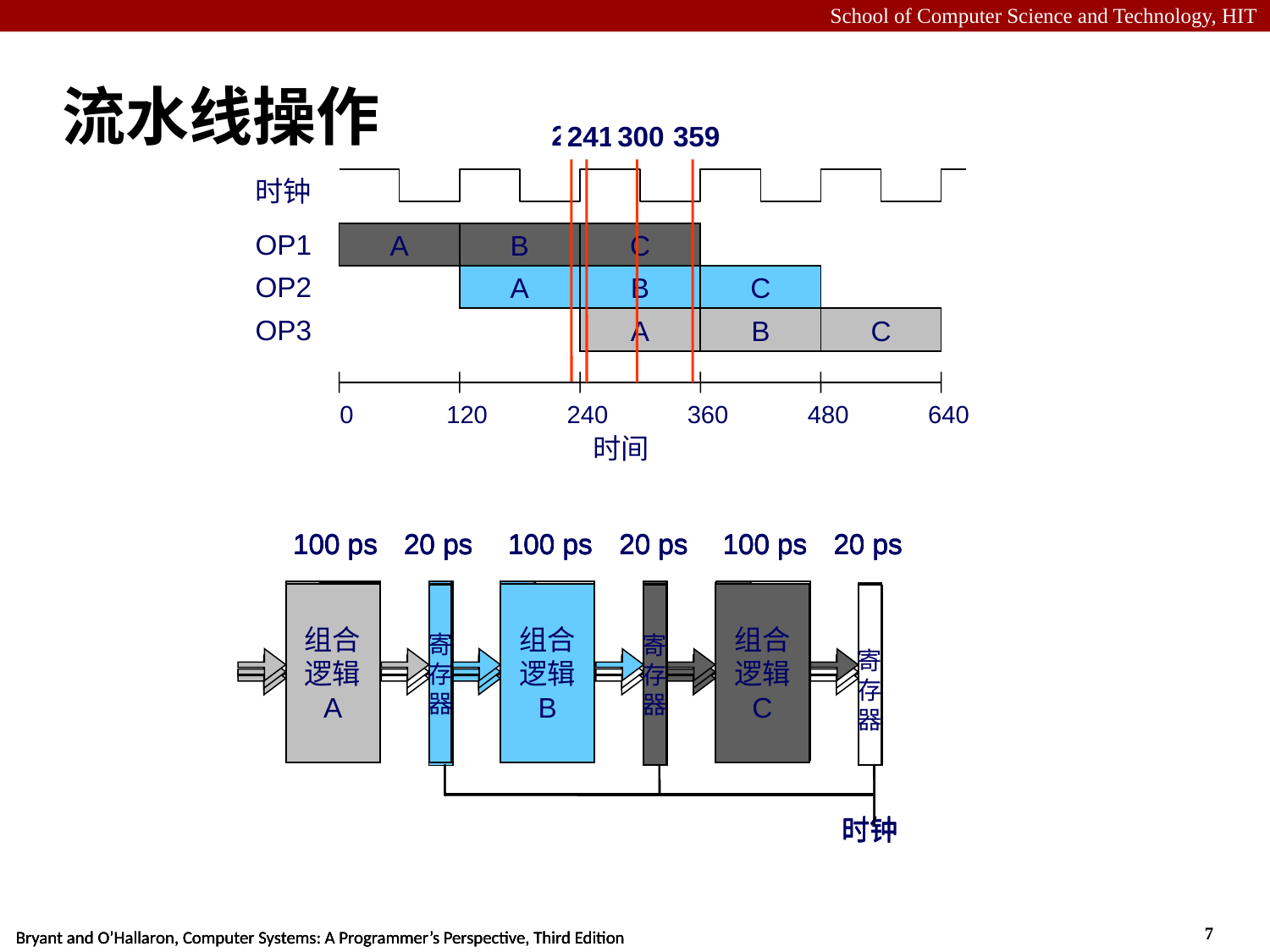

# 流水线操作
239

100 ps
20 ps
100 ps
20 ps
100 ps
20 ps
组合
逻辑
A

R
e
g
组合
逻辑
B
R
e
g
组合
逻辑
C
R
e
g

时钟
241

100 ps
20 ps
100 ps
20 ps
100 ps
20 ps
组合
逻辑
A

R
e
g
组合
逻辑
B

R
e
g
组合
逻辑
C
R
e
g

时钟
300

100 ps
20 ps
100 ps
20 ps
100 ps
20 ps

组合
逻辑
A

R
e
g

组合
逻辑
B

R
e
g

组合
逻辑
C
R
e
g

时钟
359

100 ps
20 ps
100 ps
20 ps
100 ps
20 ps
组合
逻辑
A

寄
存
器

组合
逻辑
B
寄
存
器
组合
逻辑
C

寄
存
器

时钟
时钟

OP1
A
B
C
OP2
A
B
C
OP3
A
B
C

0
120
240
360
480
640
时间